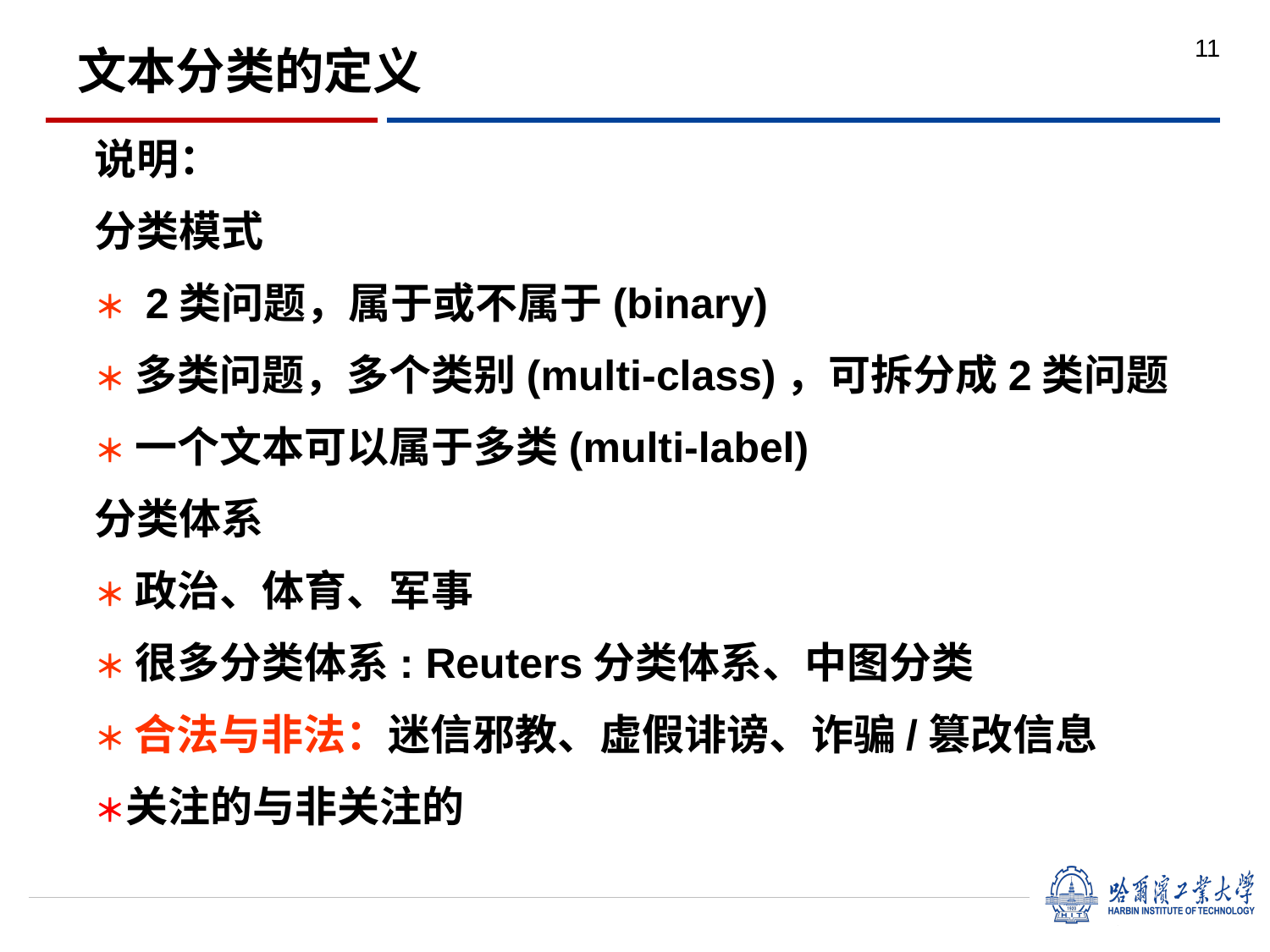

11
文本分类的定义
说明：
分类模式
＊ 2类问题，属于或不属于(binary)
＊ 多类问题，多个类别(multi-class)，可拆分成2类问题
＊ 一个文本可以属于多类(multi-label)
分类体系
＊ 政治、体育、军事
＊ 很多分类体系: Reuters分类体系、中图分类
＊ 合法与非法：迷信邪教、虚假诽谤、诈骗/篡改信息
＊关注的与非关注的